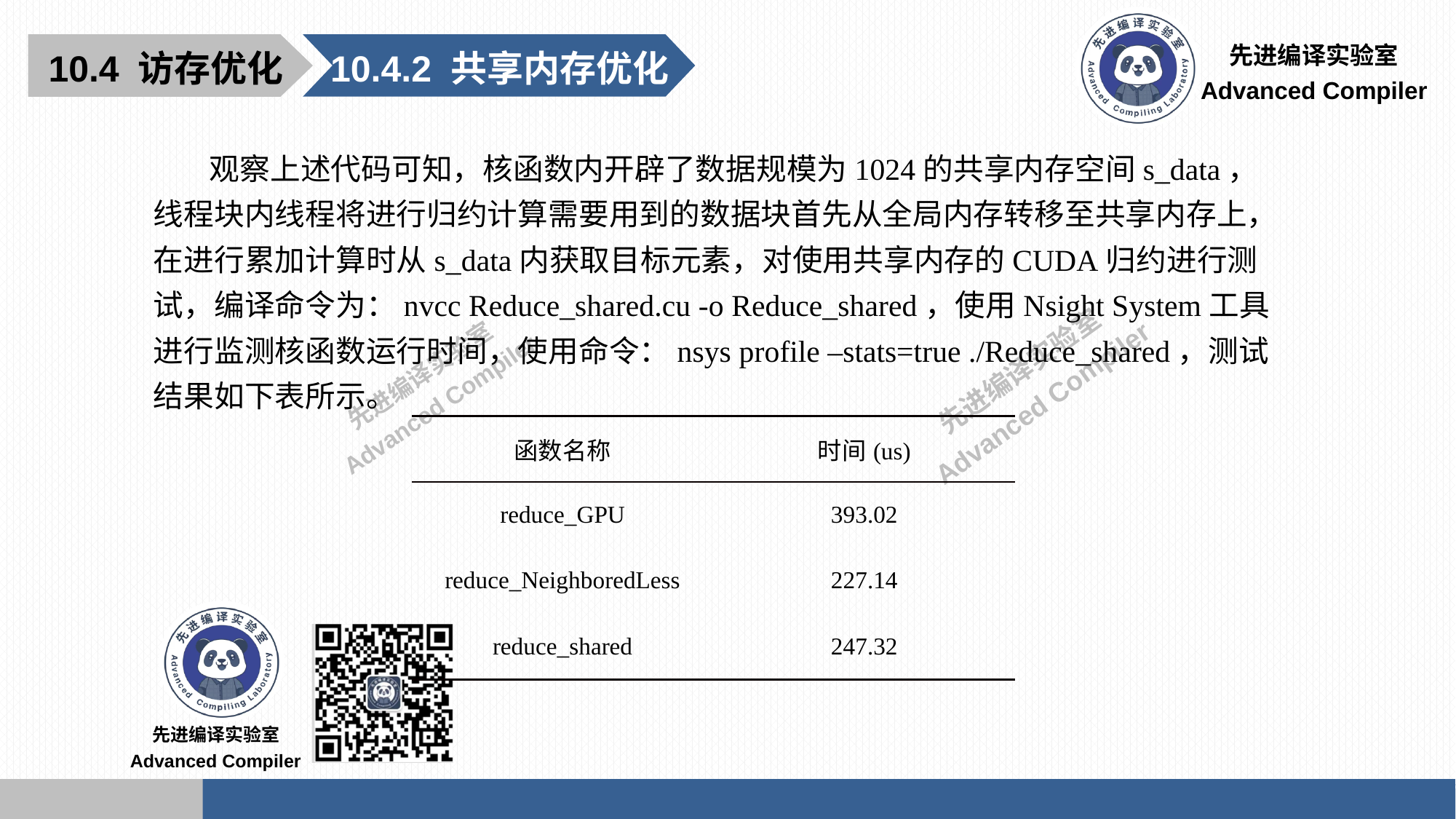

10.4.2 共享内存优化
10.4 访存优化

     观察上述代码可知，核函数内开辟了数据规模为1024的共享内存空间s_data，线程块内线程将进行归约计算需要用到的数据块首先从全局内存转移至共享内存上，在进行累加计算时从s_data内获取目标元素，对使用共享内存的CUDA归约进行测试，编译命令为：nvcc Reduce_shared.cu -o Reduce_shared，使用Nsight System工具进行监测核函数运行时间，使用命令：nsys profile –stats=true ./Reduce_shared，测试结果如下表所示。
| 函数名称 | 时间(us) |
| --- | --- |
| reduce\_GPU | 393.02 |
| reduce\_NeighboredLess | 227.14 |
| reduce\_shared | 247.32 |